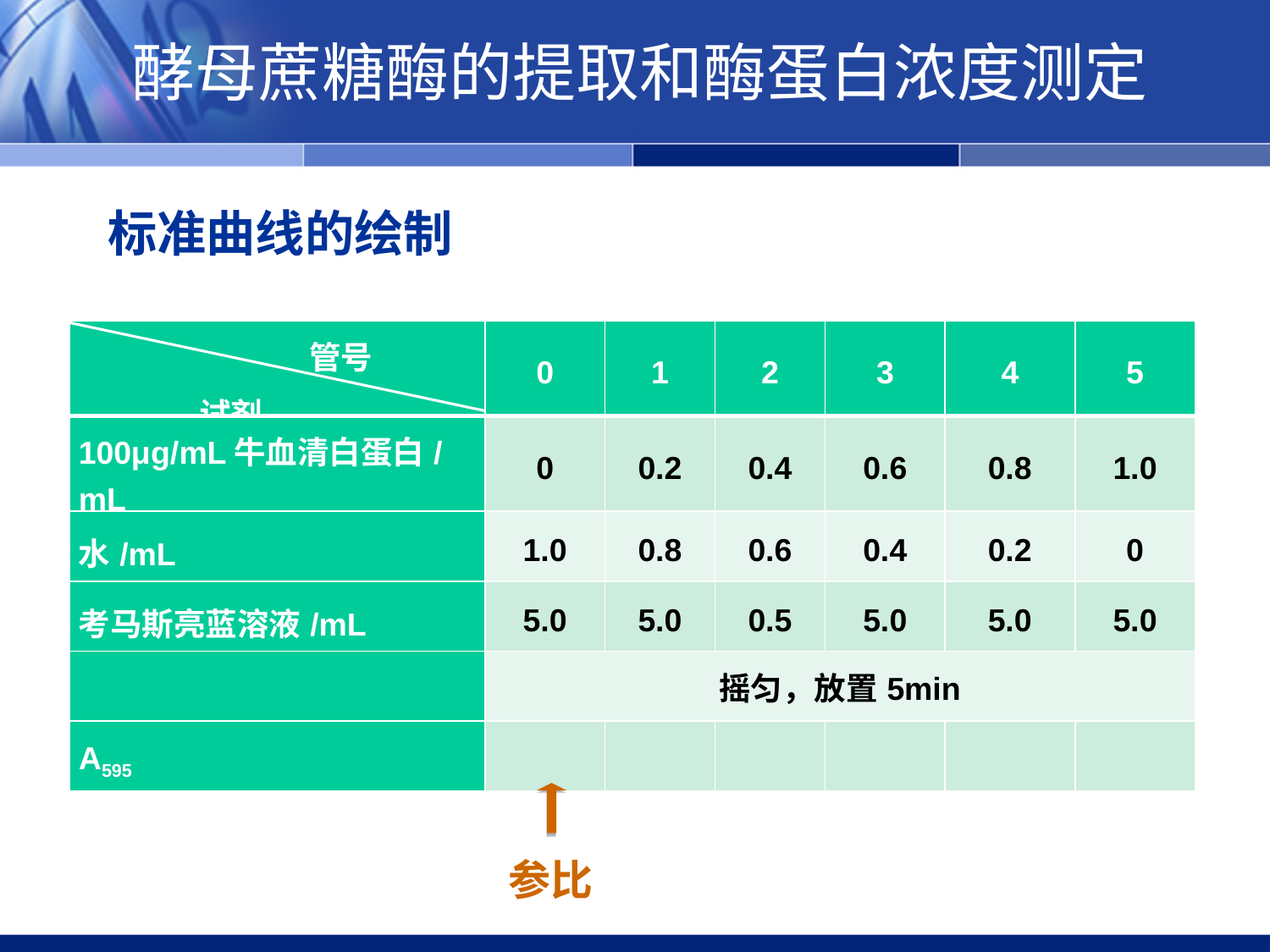

酵母蔗糖酶的提取和酶蛋白浓度测定
标准曲线的绘制
| 管号 试剂 | 0 | 1 | 2 | 3 | 4 | 5 |
| --- | --- | --- | --- | --- | --- | --- |
| 100μg/mL牛血清白蛋白/mL | 0 | 0.2 | 0.4 | 0.6 | 0.8 | 1.0 |
| 水/mL | 1.0 | 0.8 | 0.6 | 0.4 | 0.2 | 0 |
| 考马斯亮蓝溶液/mL | 5.0 | 5.0 | 0.5 | 5.0 | 5.0 | 5.0 |
|  | 摇匀，放置5min |  |  |  |  |  |
| A595 |  |  |  |  |  |  |

参比